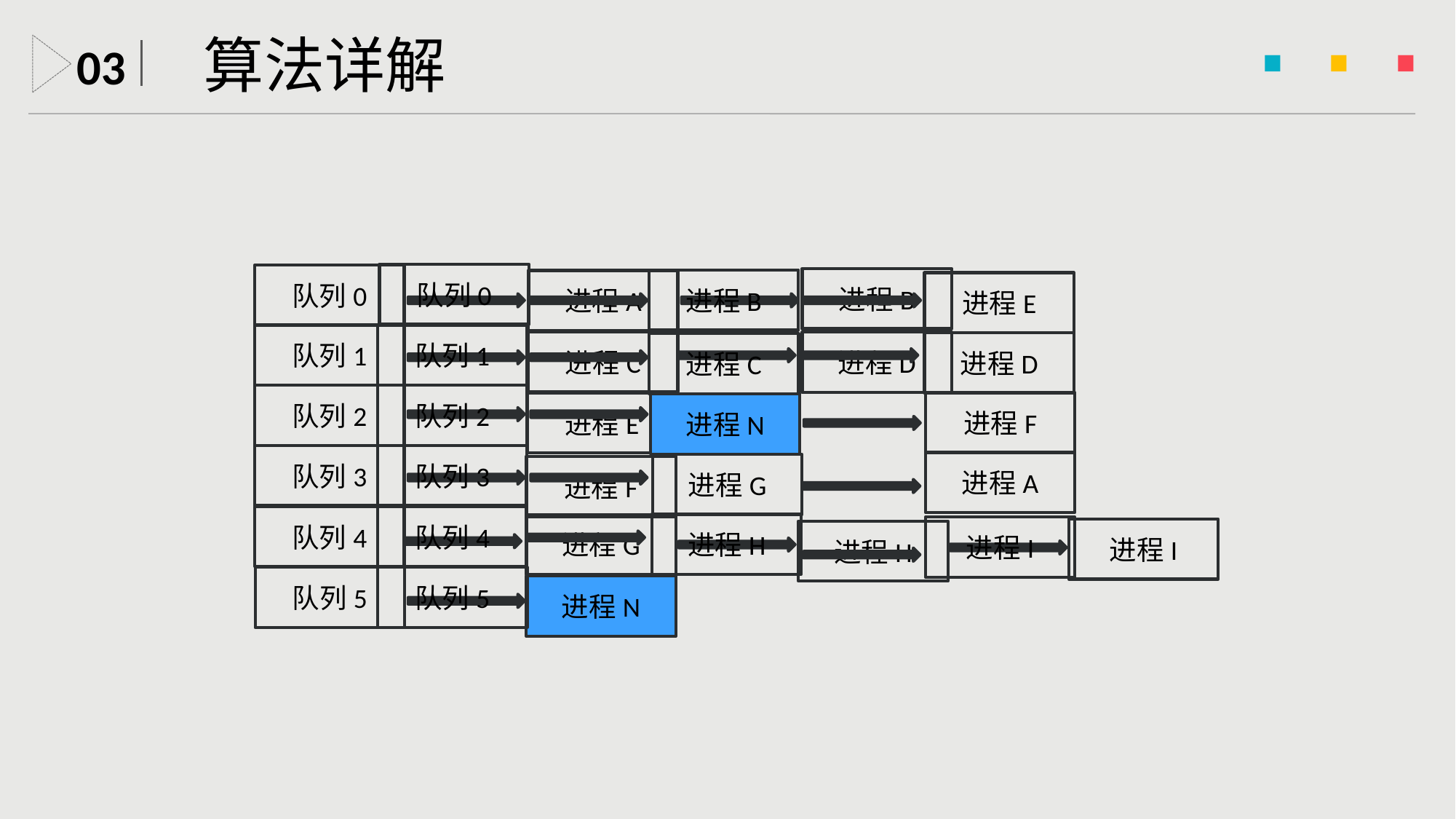

· · ·
算法详解
03

队列0
队列0
进程B
进程B
进程A
进程E

队列1
队列1
进程C
进程D
进程D
进程C

队列2
队列2
进程F
进程E
进程N

队列3
队列3
进程A
进程G
进程F

队列4
队列4
进程H
进程G
进程I
进程I
进程H

队列5
队列5
进程N